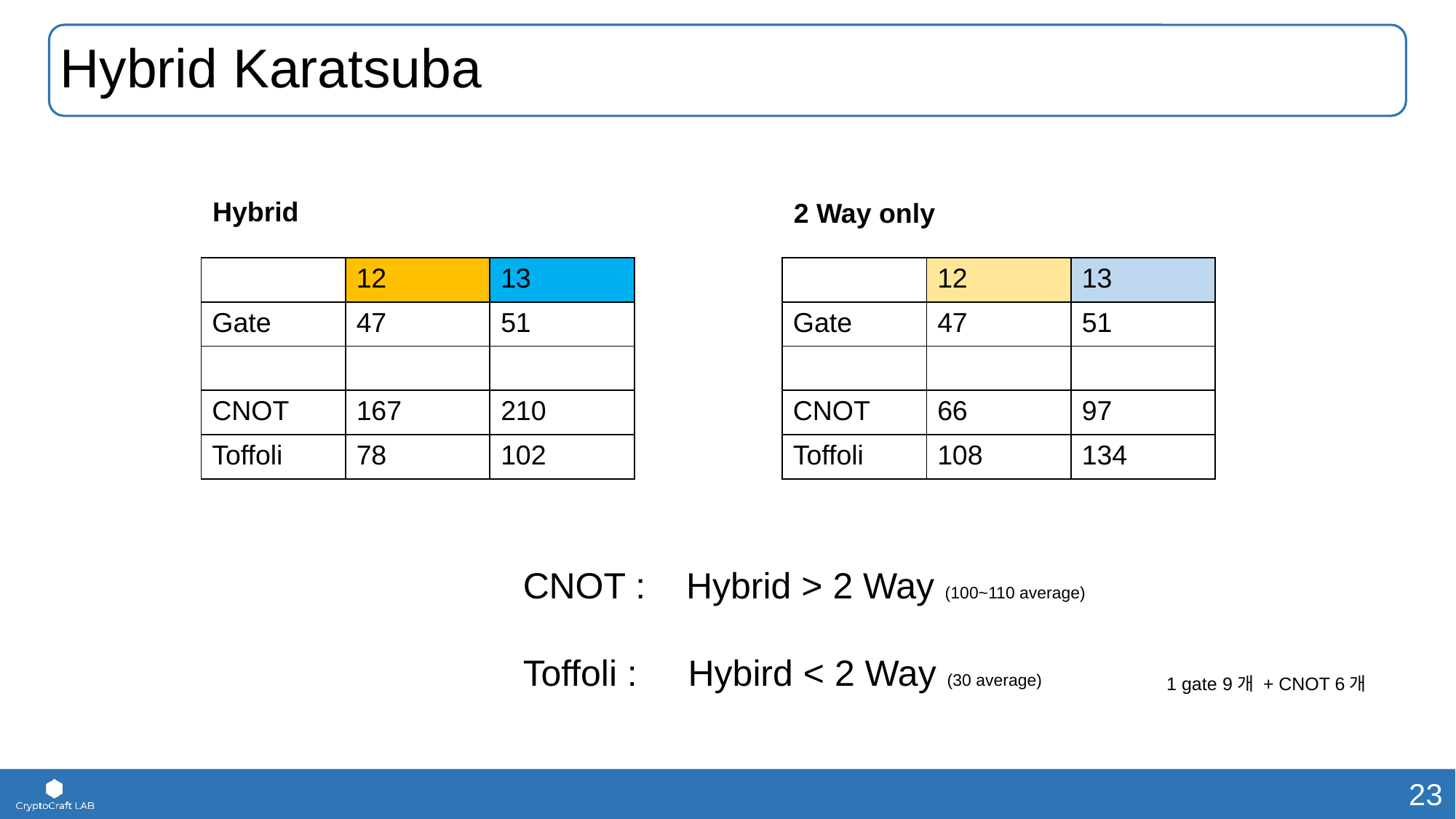

# Hybrid Karatsuba
Hybrid
2 Way only
|  | 12 | 13 |
| --- | --- | --- |
| Gate | 47 | 51 |
|  |  |  |
| CNOT | 167 | 210 |
| Toffoli | 78 | 102 |
|  | 12 | 13 |
| --- | --- | --- |
| Gate | 47 | 51 |
|  |  |  |
| CNOT | 66 | 97 |
| Toffoli | 108 | 134 |
CNOT :    Hybrid > 2 Way (100~110 average)

Toffoli :     Hybird < 2 Way (30 average)
1 gate 9개 + CNOT 6개